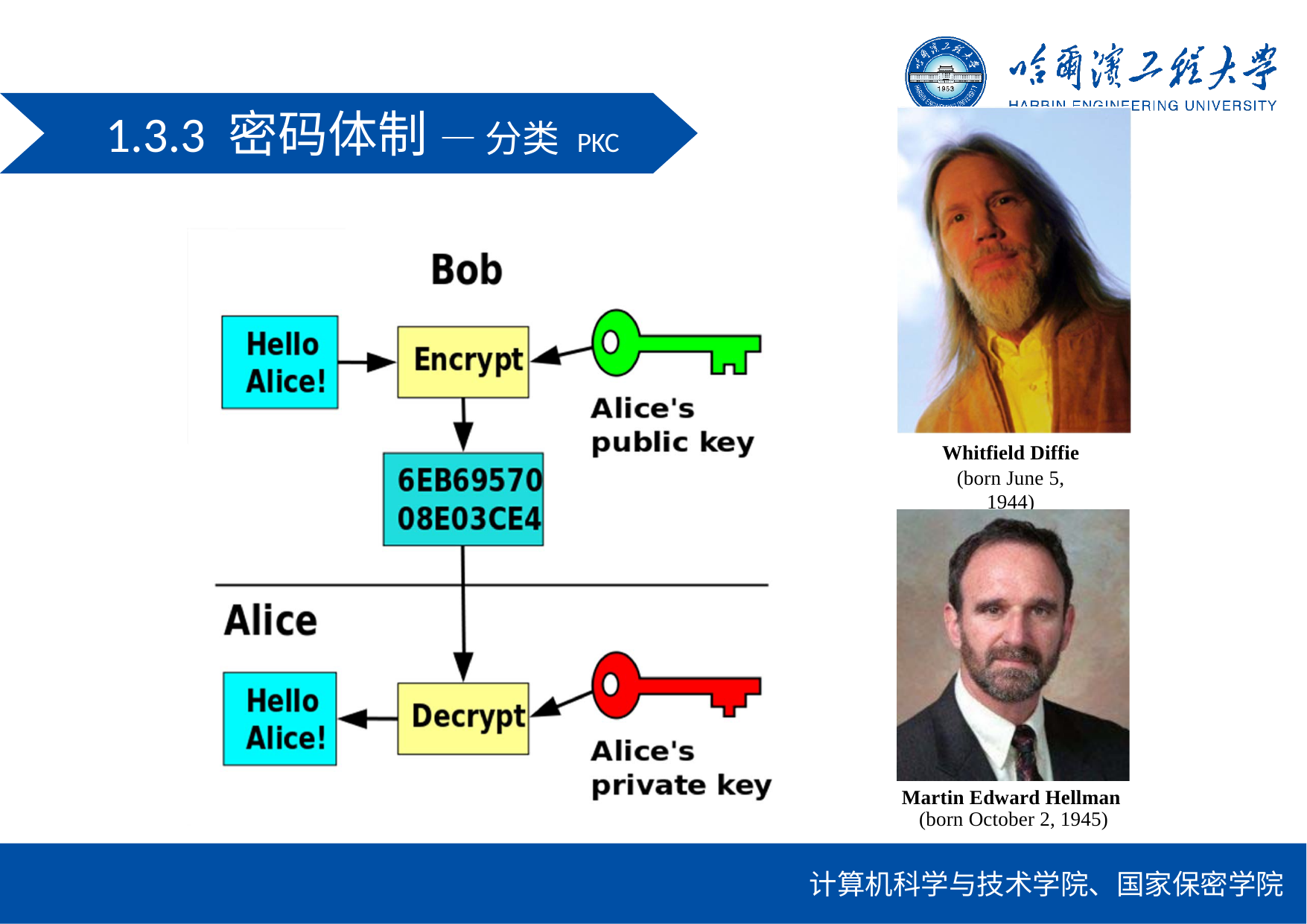

1.3.3 密码体制— 分类 PKC

Whitfield Diffie
(born June 5, 1944)

Martin Edward Hellman
(born October 2, 1945)